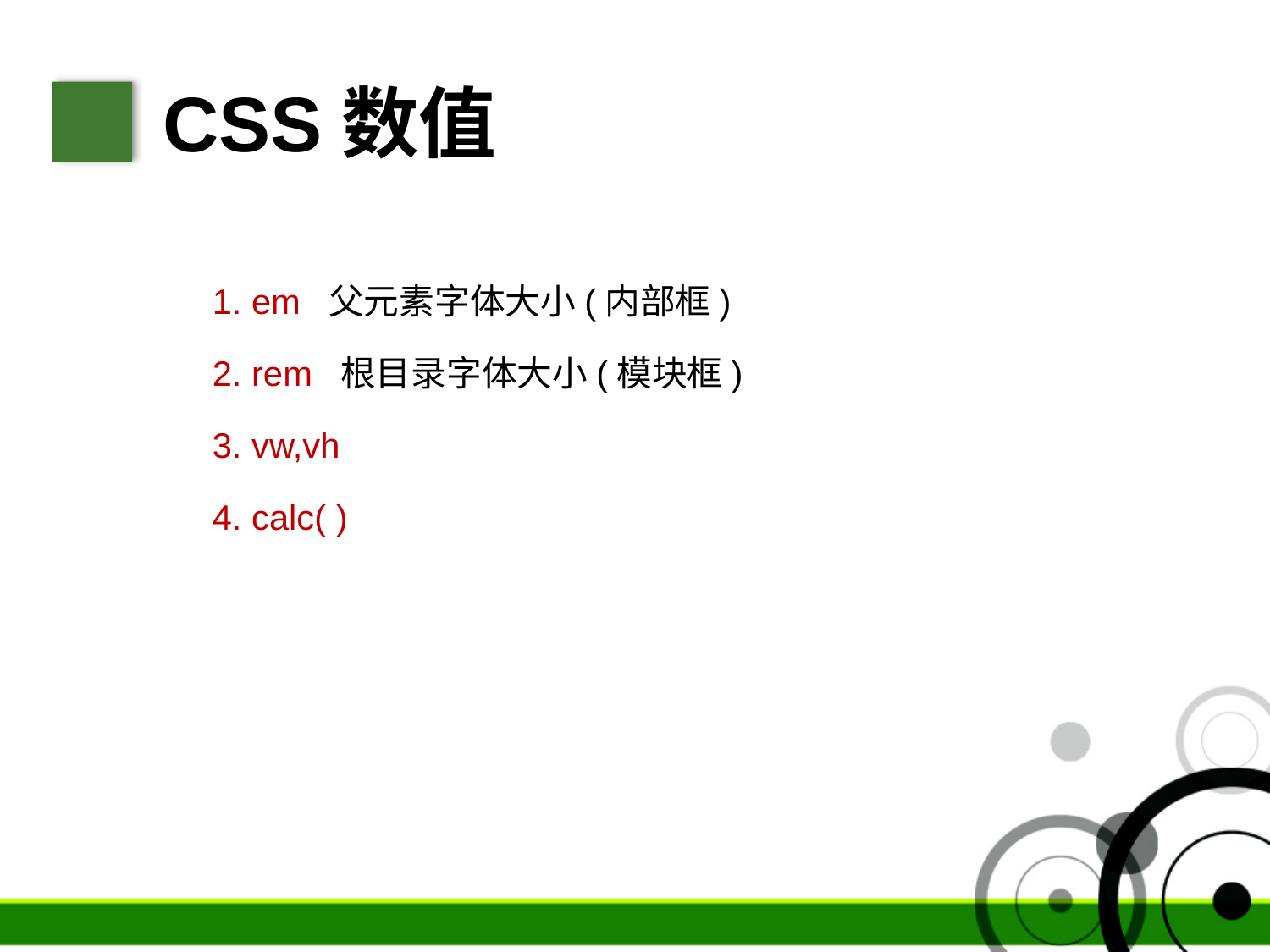

CSS数值

1. em  父元素字体大小(内部框)
2. rem  根目录字体大小(模块框)
3. vw,vh
4. calc( )